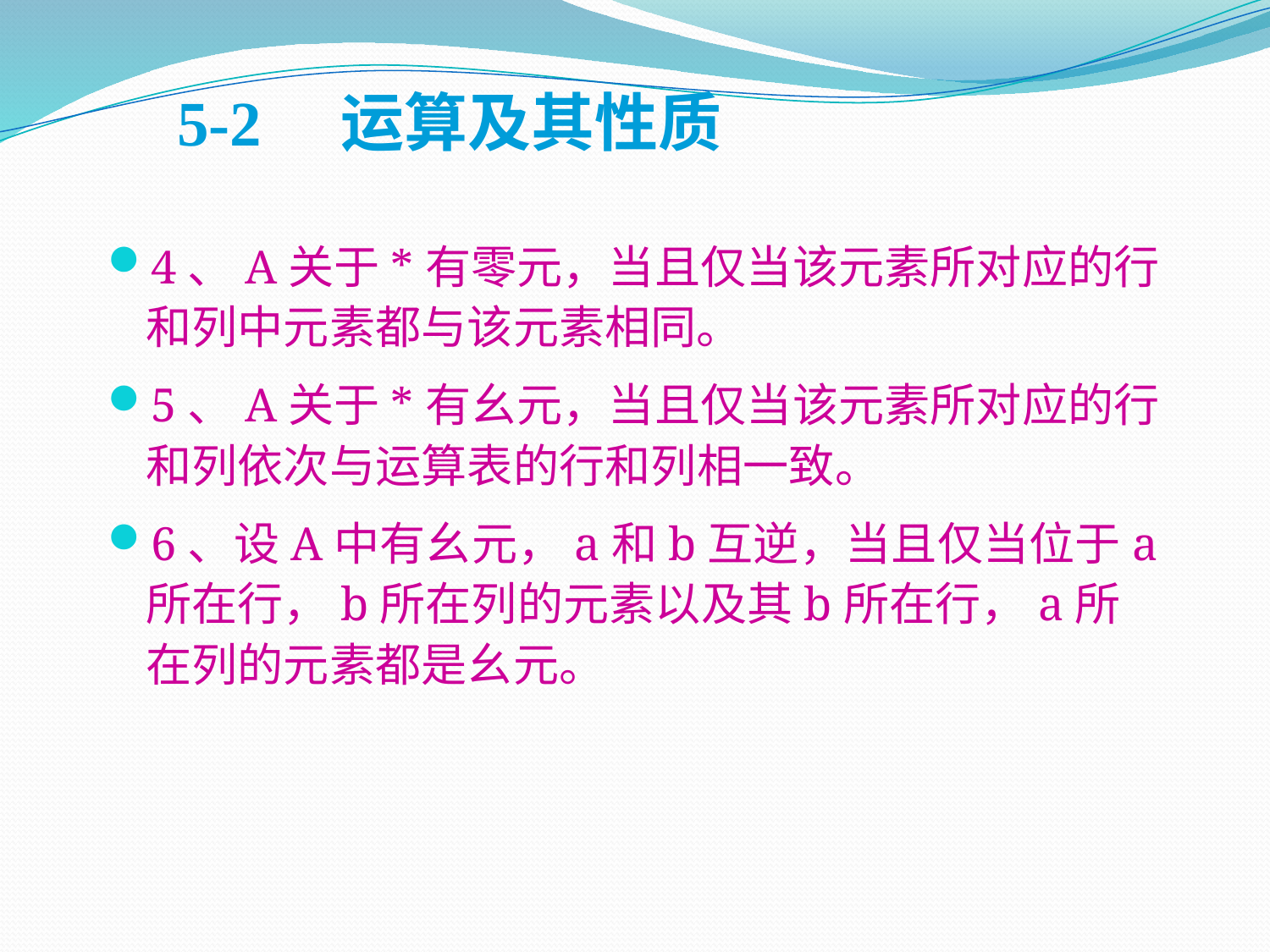

5-2　运算及其性质
4、A关于*有零元，当且仅当该元素所对应的行和列中元素都与该元素相同。
5、A关于*有幺元，当且仅当该元素所对应的行和列依次与运算表的行和列相一致。
6、设A中有幺元，a和b互逆，当且仅当位于a所在行，b所在列的元素以及其b所在行，a所在列的元素都是幺元。